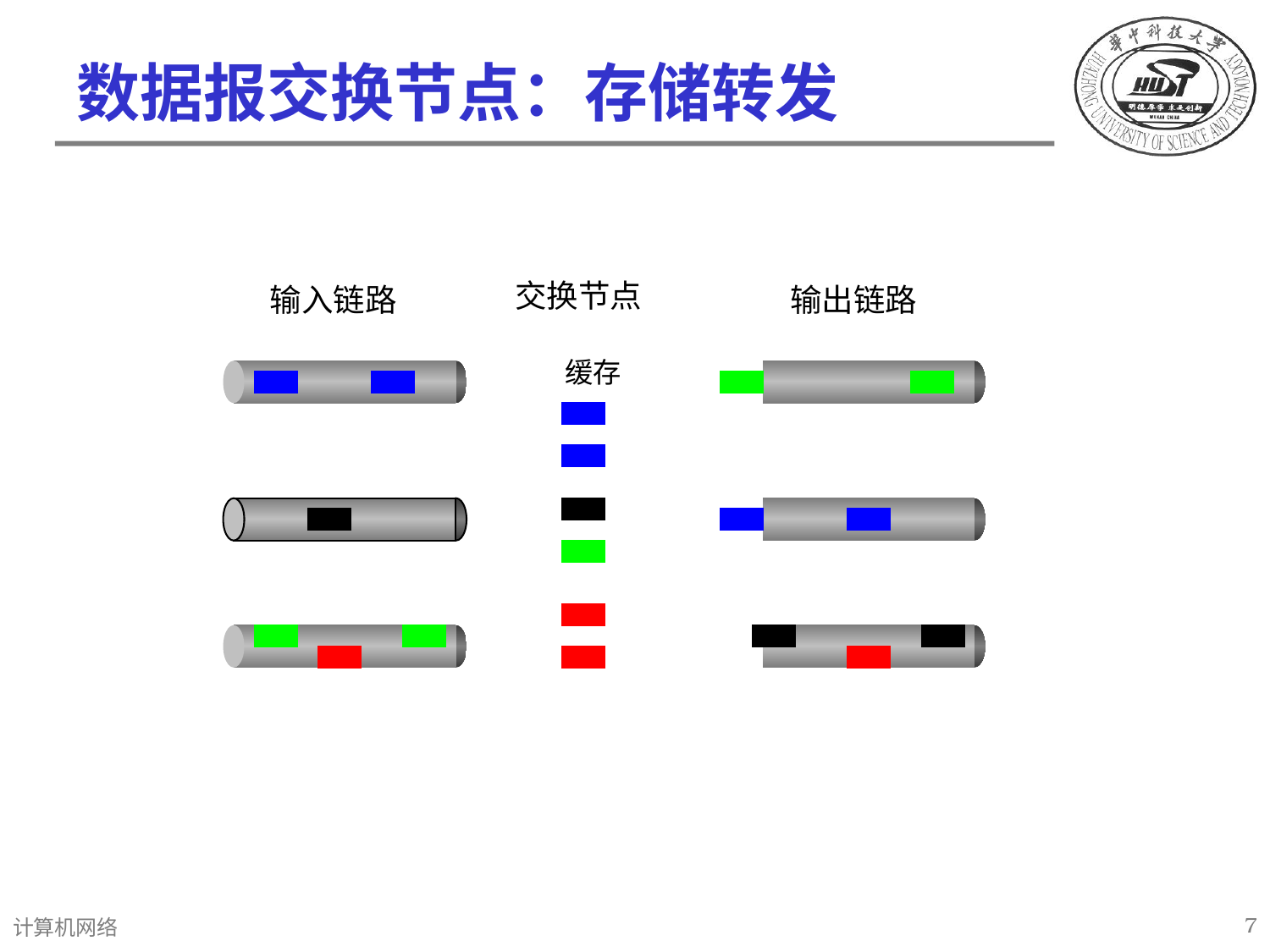

# 数据报交换节点：存储转发
交换节点
输入链路
输出链路
缓存

7
计算机网络